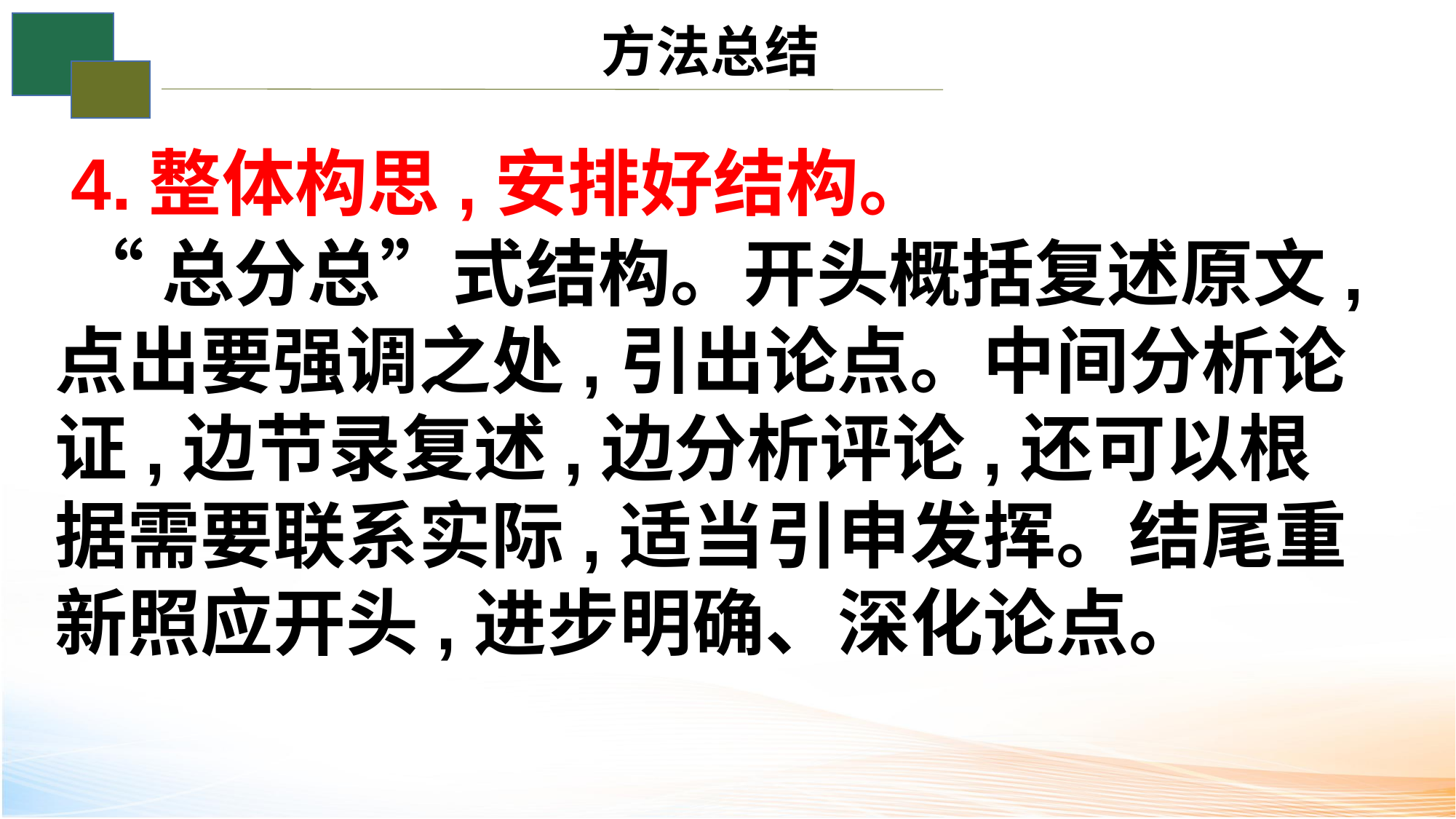

方法总结

4.整体构思,安排好结构。
 “总分总”式结构。开头概括复述原文,点出要强调之处,引出论点。中间分析论证,边节录复述,边分析评论,还可以根据需要联系实际,适当引申发挥。结尾重新照应开头,进步明确、深化论点。